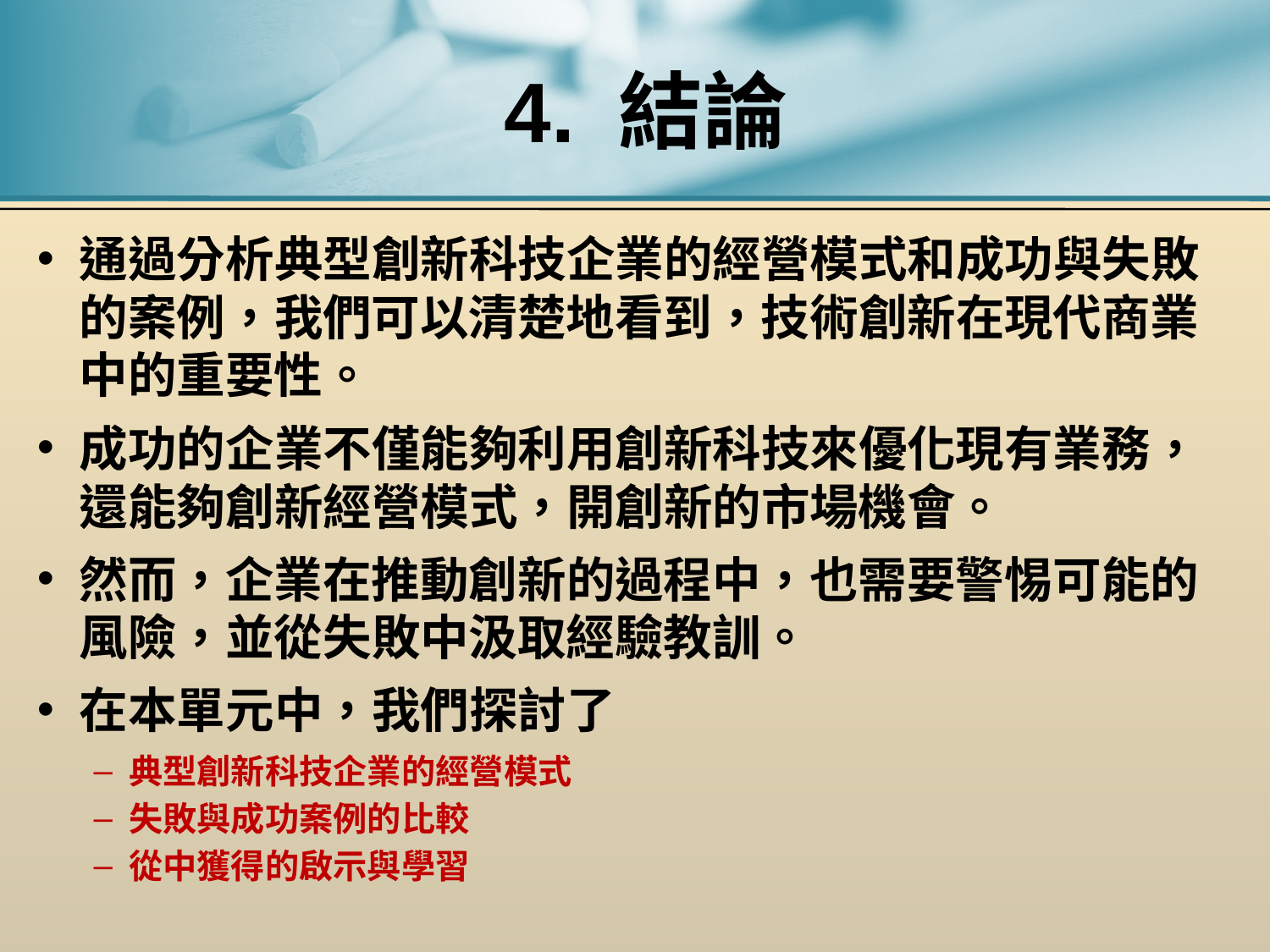

# 4. 結論
通過分析典型創新科技企業的經營模式和成功與失敗的案例，我們可以清楚地看到，技術創新在現代商業中的重要性。
成功的企業不僅能夠利用創新科技來優化現有業務，還能夠創新經營模式，開創新的市場機會。
然而，企業在推動創新的過程中，也需要警惕可能的風險，並從失敗中汲取經驗教訓。
在本單元中，我們探討了
典型創新科技企業的經營模式
失敗與成功案例的比較
從中獲得的啟示與學習